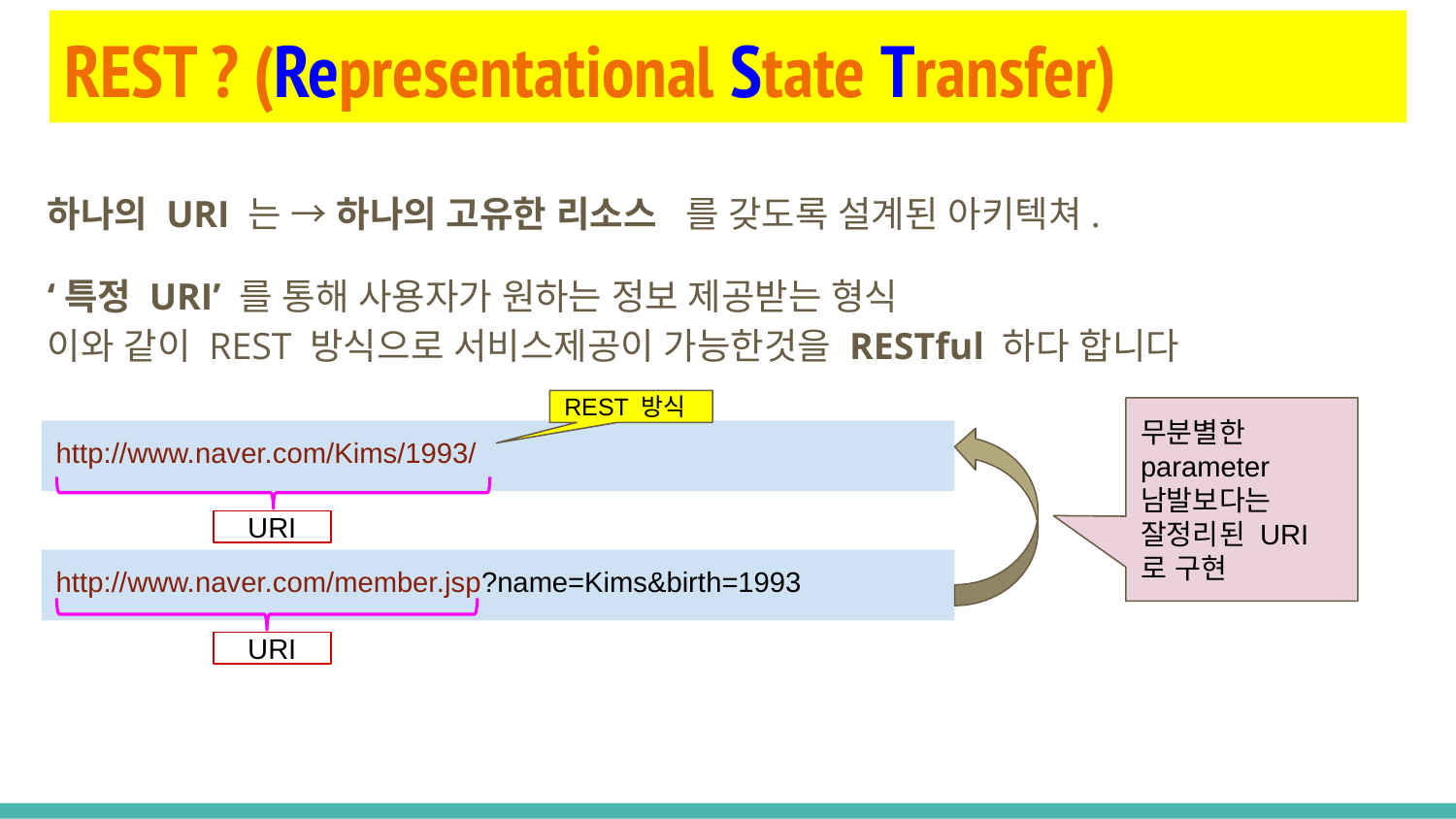

# REST ? (Representational State Transfer)
하나의 URI 는 → 하나의 고유한 리소스   를 갖도록 설계된 아키텍쳐.
‘특정 URI’ 를 통해 사용자가 원하는 정보 제공받는 형식
이와 같이 REST 방식으로 서비스제공이 가능한것을 RESTful 하다 합니다

REST 방식
무분별한 parameter 남발보다는 잘정리된 URI 로 구현

http://www.naver.com/Kims/1993/

URI
http://www.naver.com/member.jsp?name=Kims&birth=1993
URI